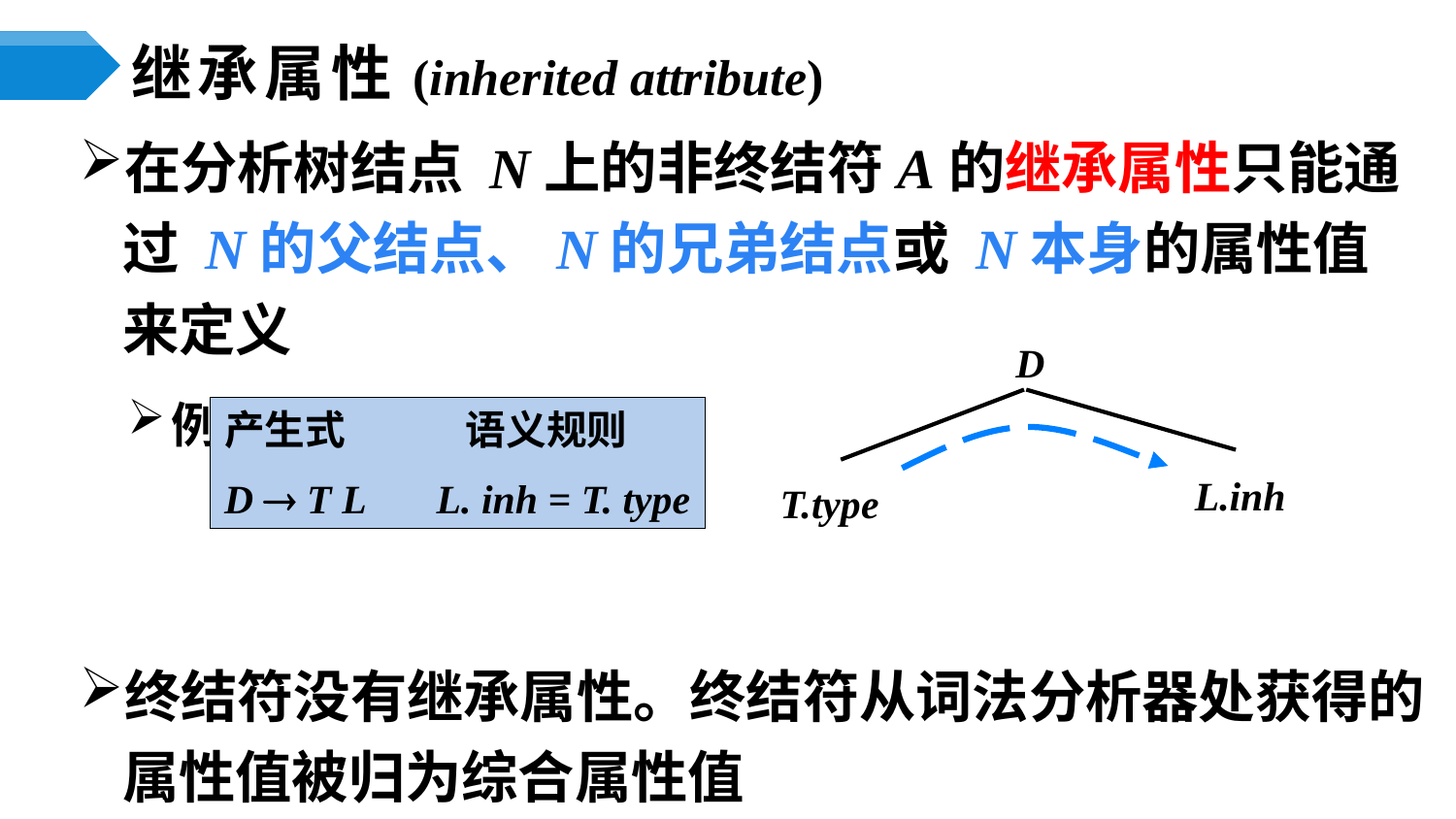

# 继承属性(inherited attribute)
在分析树结点 N上的非终结符A的继承属性只能通过 N的父结点、N的兄弟结点或 N本身的属性值来定义
例

终结符没有继承属性。终结符从词法分析器处获得的属性值被归为综合属性值
D

L.inh
T.type
产生式             语义规则
D → T L       L. inh = T. type